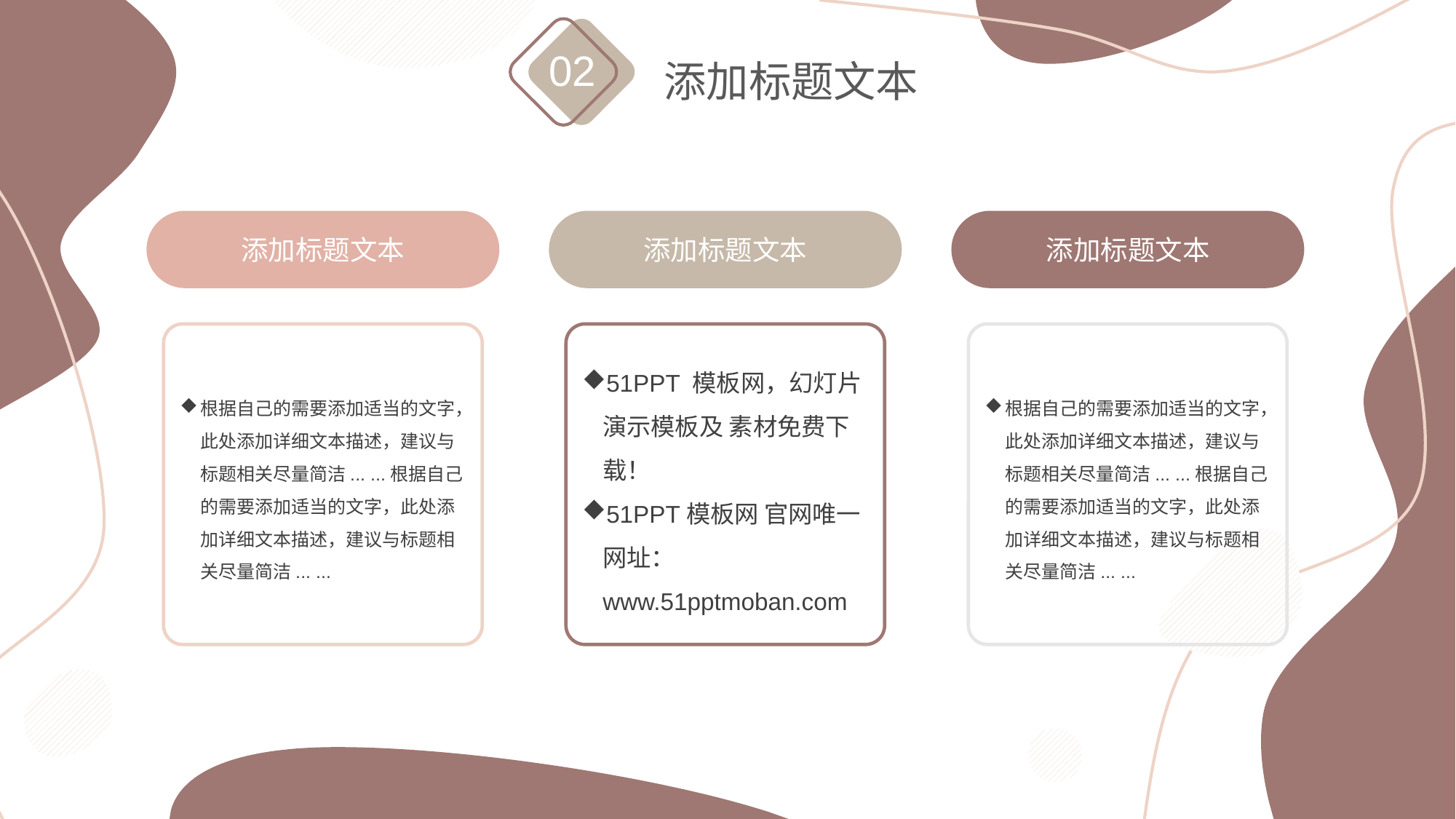

02
添加标题文本
添加标题文本
添加标题文本
添加标题文本
根据自己的需要添加适当的文字，此处添加详细文本描述，建议与标题相关尽量简洁... ...根据自己的需要添加适当的文字，此处添加详细文本描述，建议与标题相关尽量简洁... ...
51PPT 模板网，幻灯片演示模板及 素材免费下载！
51PPT模板网 官网唯一网址：www.51pptmoban.com
根据自己的需要添加适当的文字，此处添加详细文本描述，建议与标题相关尽量简洁... ...根据自己的需要添加适当的文字，此处添加详细文本描述，建议与标题相关尽量简洁... ...